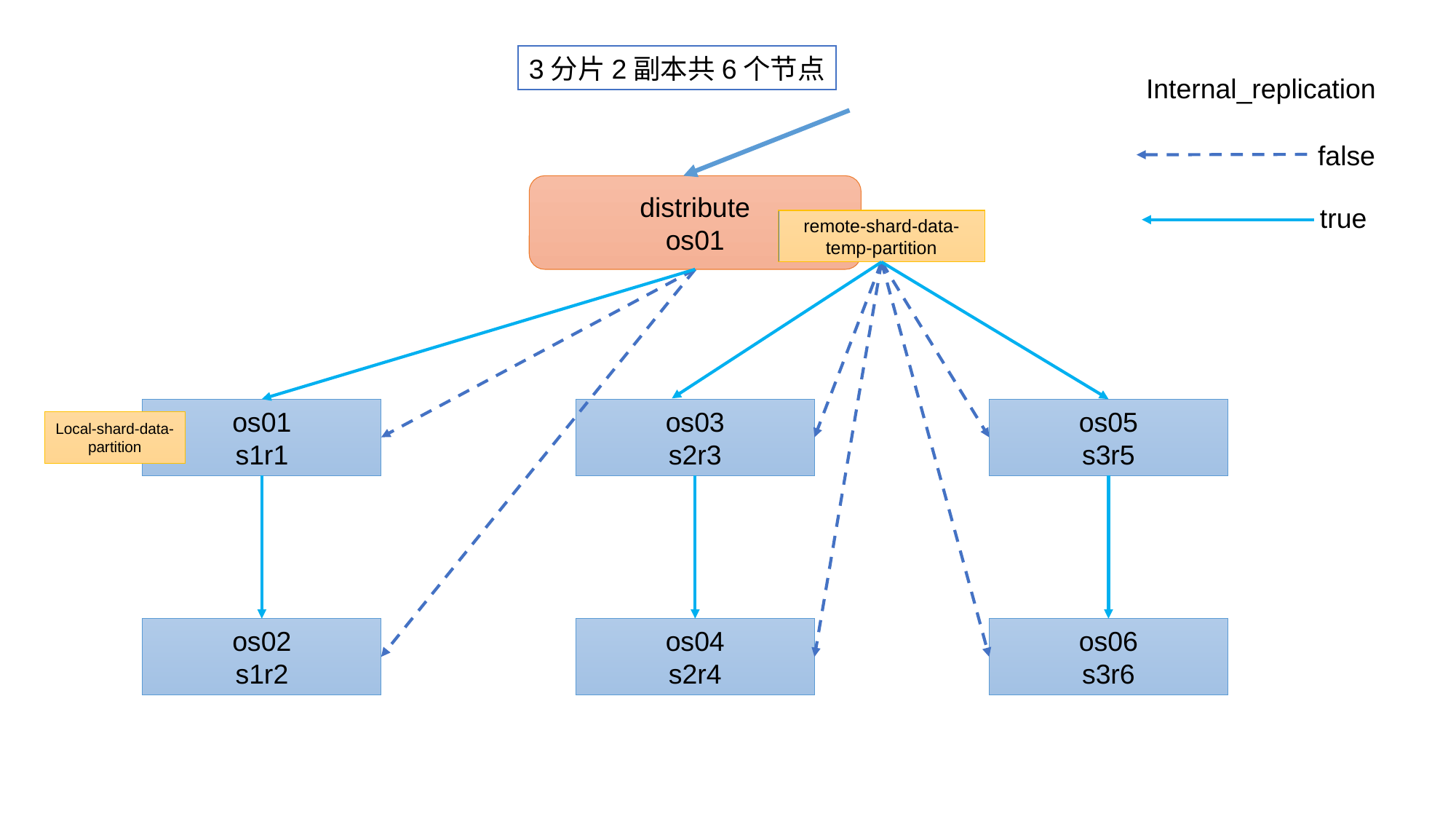

3分片2副本共6个节点
Internal_replication
false
distribute
os01
true
remote-shard-data-temp-partition
os03
s2r3
os05
s3r5
os01
s1r1
Local-shard-data-partition
os06
s3r6
os02
s1r2
os04
s2r4